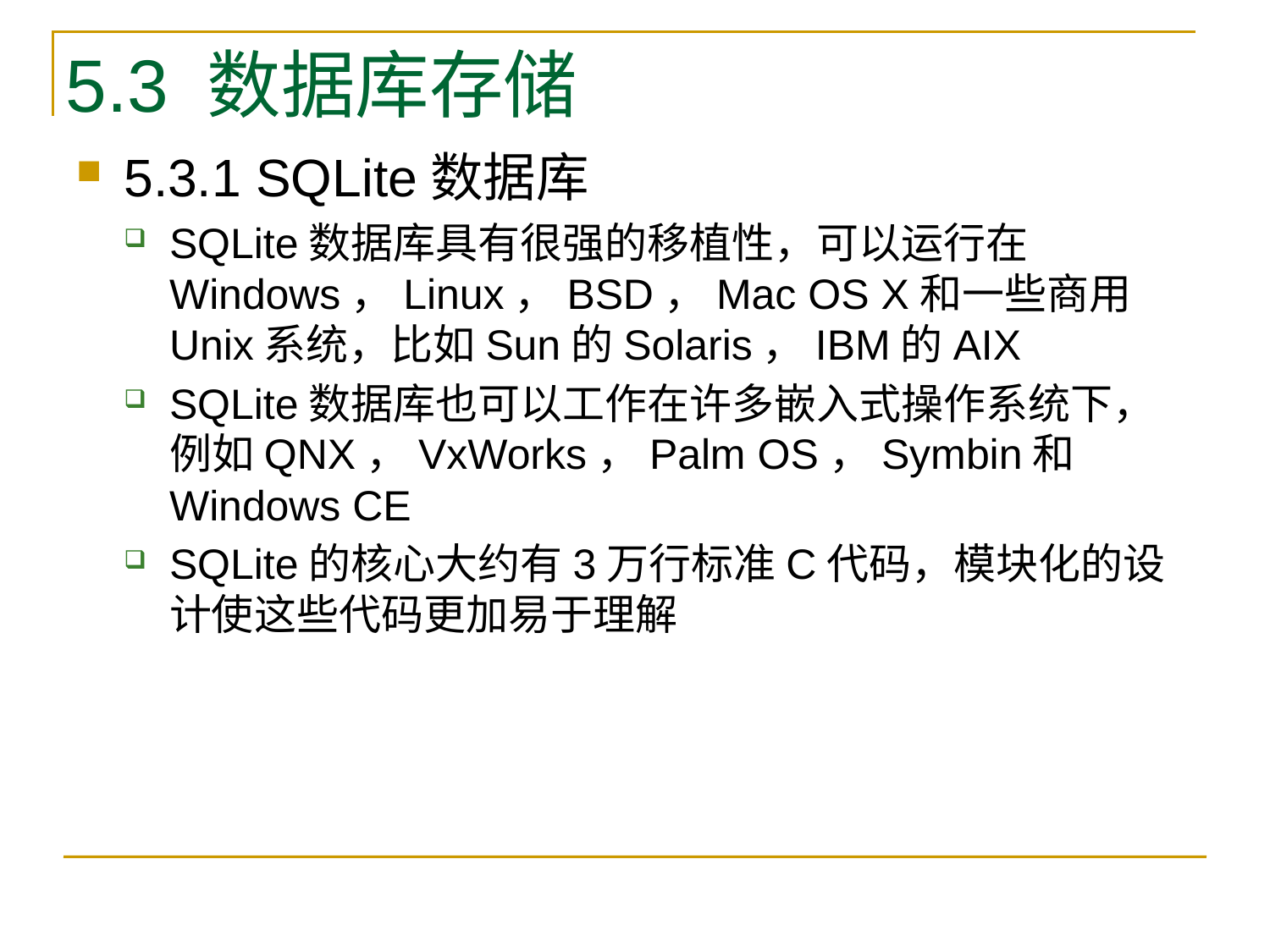

# 5.3 数据库存储
5.3.1 SQLite数据库
SQLite数据库具有很强的移植性，可以运行在Windows，Linux，BSD，Mac OS X和一些商用Unix系统，比如Sun的Solaris，IBM的AIX
SQLite数据库也可以工作在许多嵌入式操作系统下，例如QNX，VxWorks，Palm OS，Symbin和Windows CE
SQLite的核心大约有3万行标准C代码，模块化的设计使这些代码更加易于理解